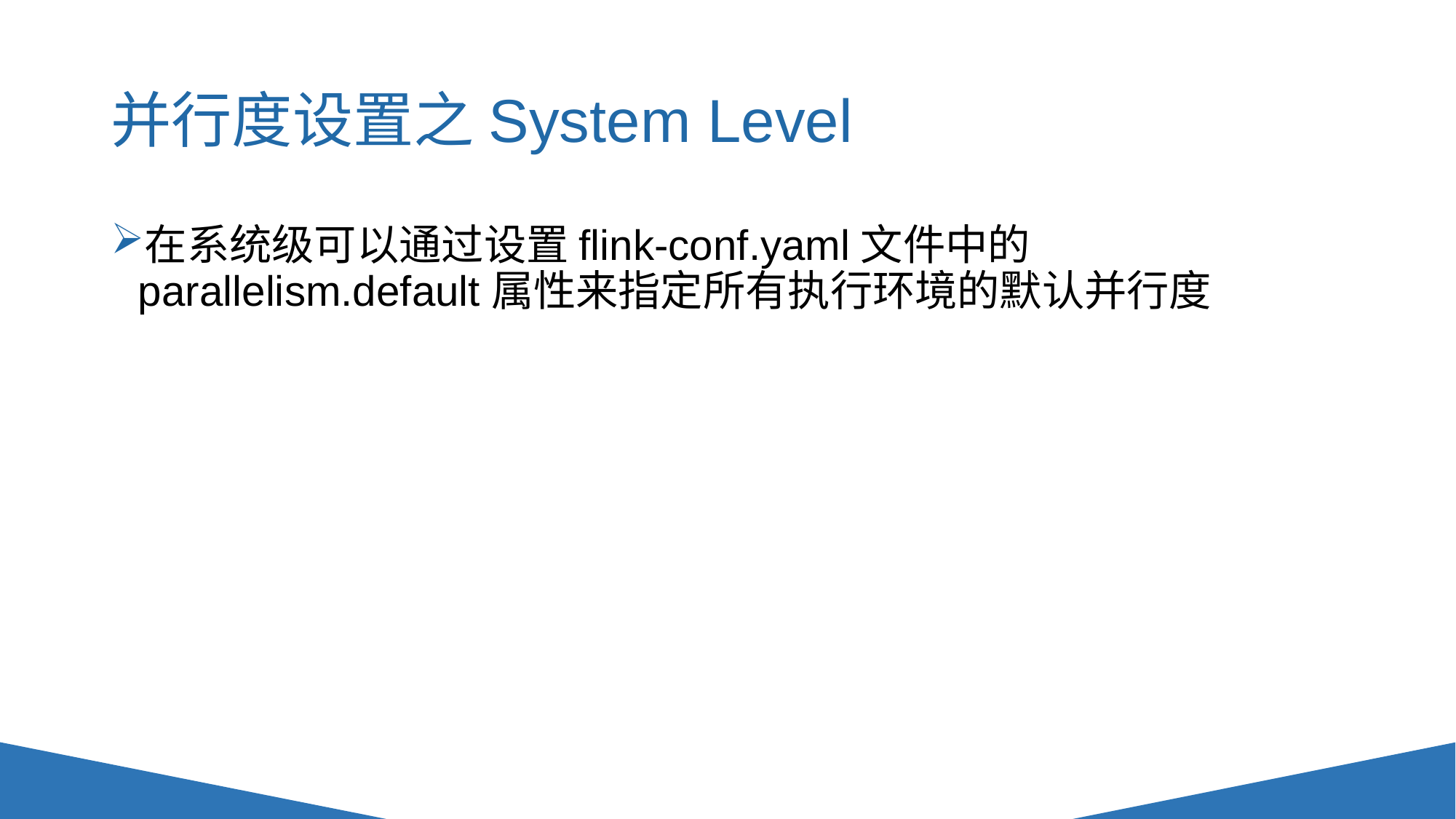

# 并行度设置之System Level
在系统级可以通过设置flink-conf.yaml文件中的parallelism.default属性来指定所有执行环境的默认并行度